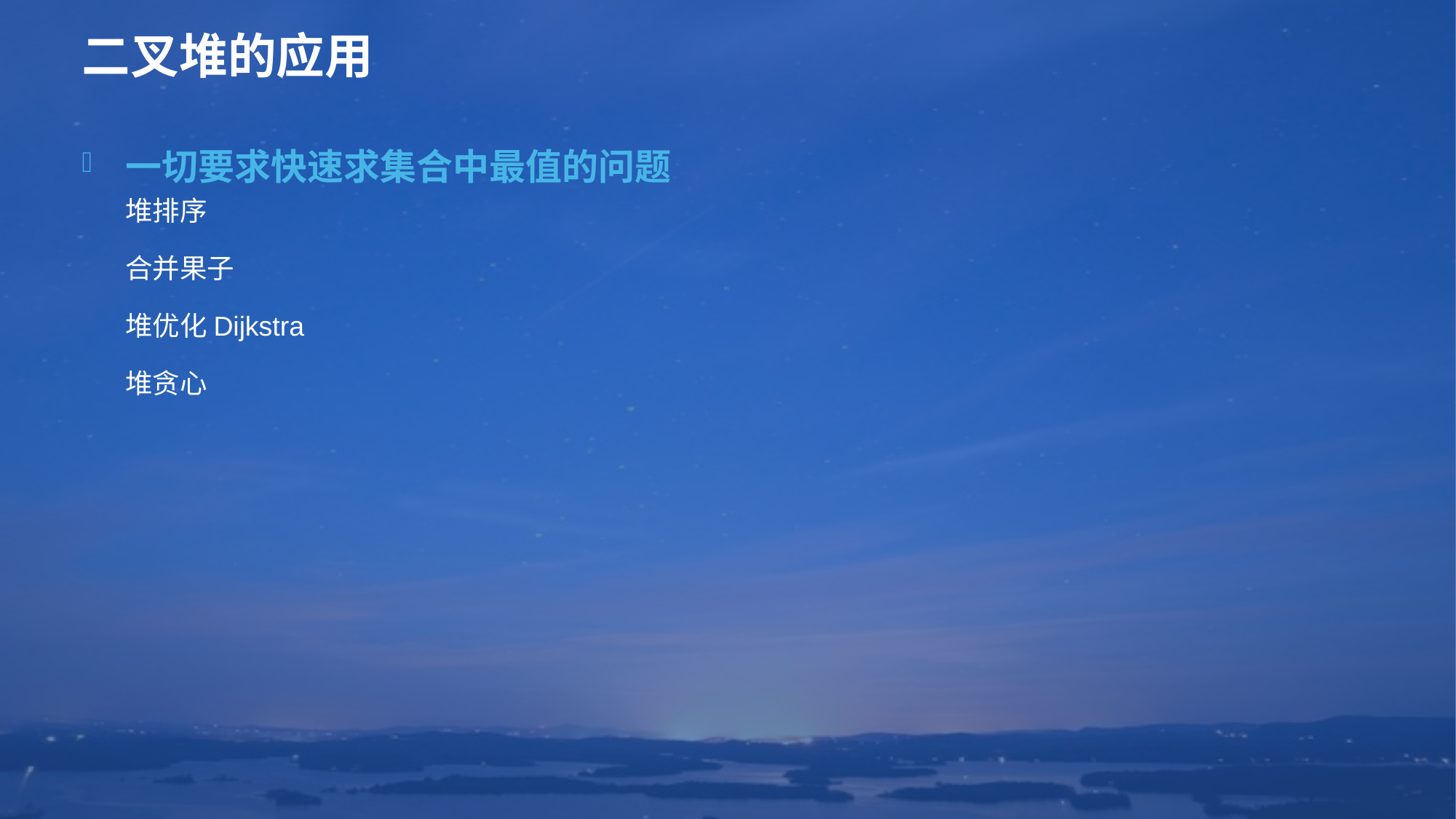

# 二叉堆的应用
一切要求快速求集合中最值的问题
堆排序
合并果子
堆优化Dijkstra
堆贪心